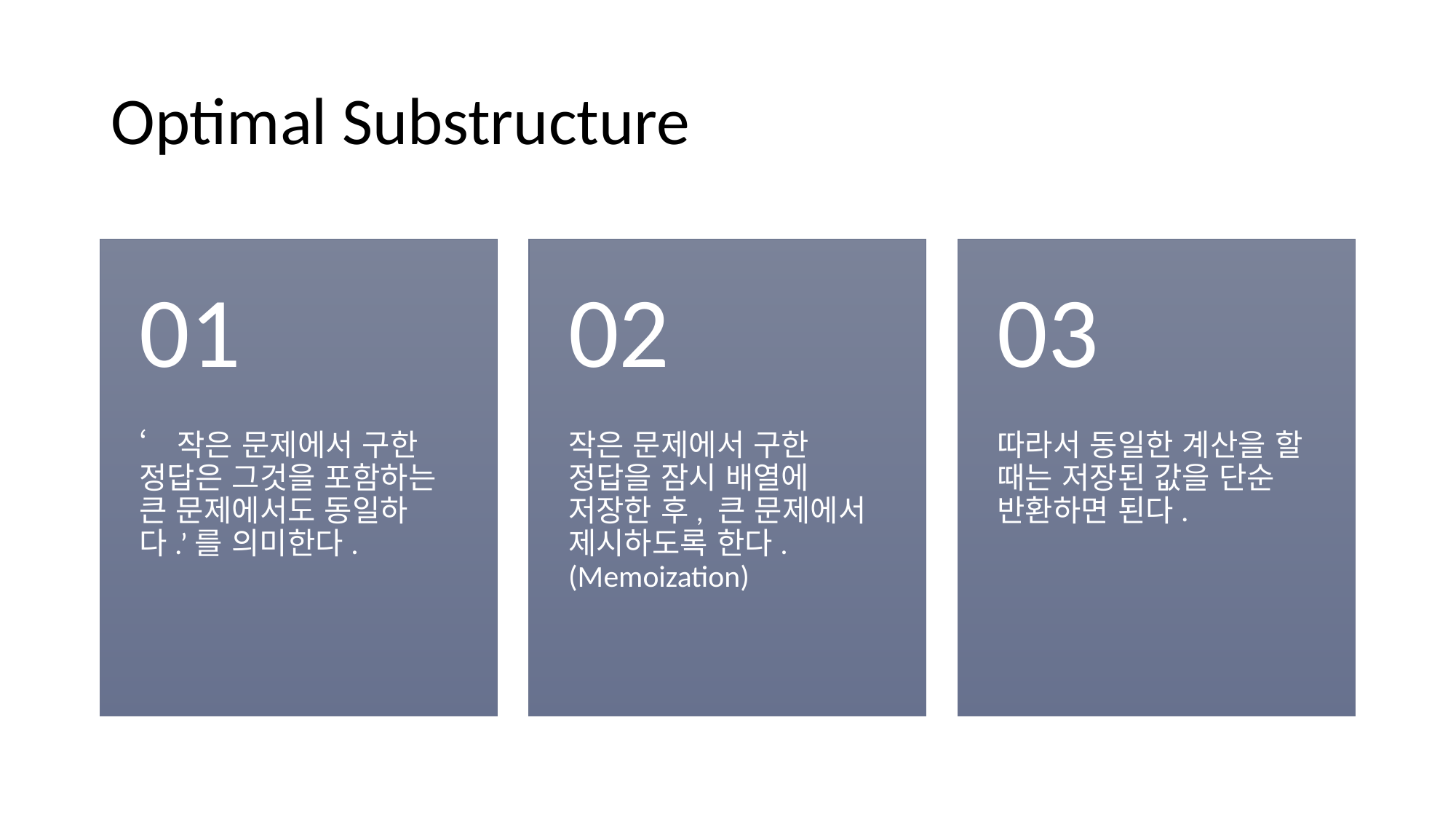

# Optimal Substructure
‘작은 문제에서 구한 정답은 그것을 포함하는 큰 문제에서도 동일하다.’를 의미한다.
01
작은 문제에서 구한 정답을 잠시 배열에 저장한 후, 큰 문제에서 제시하도록 한다.
(Memoization)
02
따라서 동일한 계산을 할 때는 저장된 값을 단순 반환하면 된다.
03